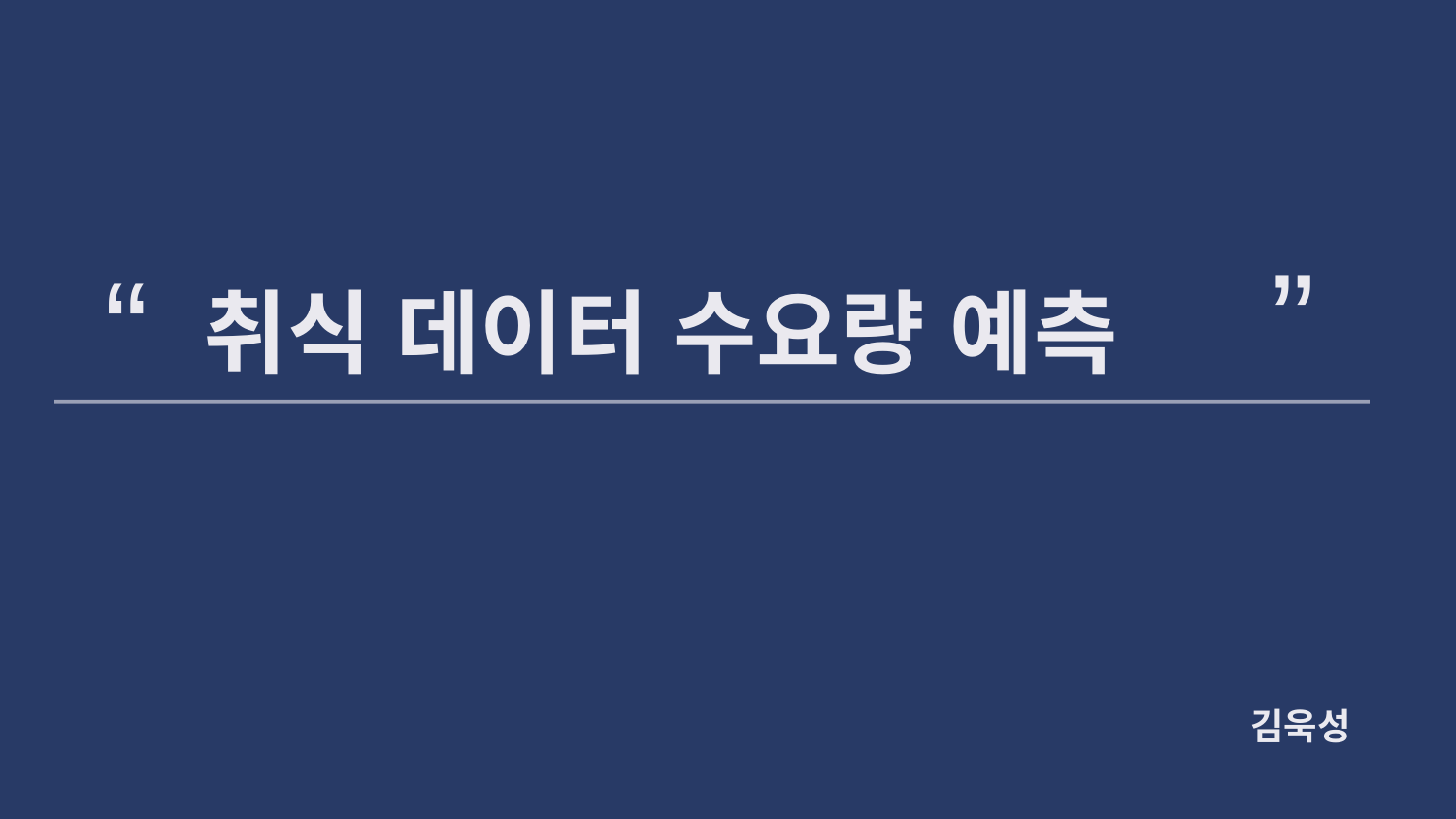

”
“
취식 데이터 수요량 예측
김욱성